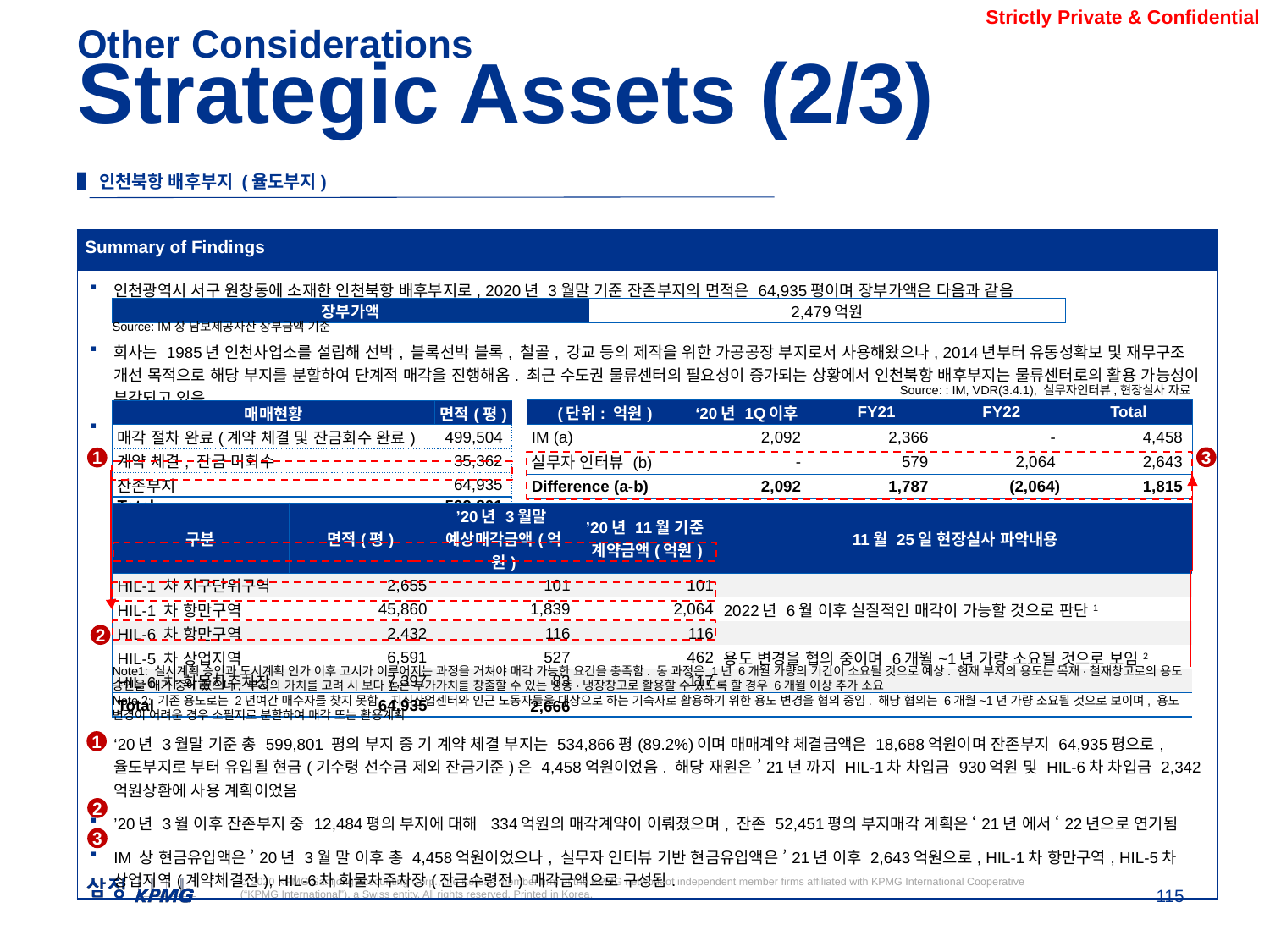

Other Considerations
Strategic Assets (2/3)
▌인천북항 배후부지 (율도부지)

| Summary of Findings |
| --- |
| 인천광역시 서구 원창동에 소재한 인천북항 배후부지로, 2020년 3월말 기준 잔존부지의 면적은 64,935평이며 장부가액은 다음과 같음 회사는 1985년 인천사업소를 설립해 선박, 블록선박 블록, 철골, 강교 등의 제작을 위한 가공공장 부지로서 사용해왔으나, 2014년부터 유동성확보 및 재무구조 개선 목적으로 해당 부지를 분할하여 단계적 매각을 진행해옴. 최근 수도권 물류센터의 필요성이 증가되는 상황에서 인천북항 배후부지는 물류센터로의 활용 가능성이 부각되고 있음 ‘20년 3월말 기준 총 599,801 평의 부지 중 기 계약 체결 부지는 534,866평(89.2%)이며 매매계약 체결금액은 18,688억원이며 잔존부지 64,935평으로, 율도부지로 부터 유입될 현금(기수령 선수금 제외 잔금기준)은 4,458억원이었음. 해당 재원은 ’21년 까지 HIL-1차 차입금 930억원 및 HIL-6차 차입금 2,342억원상환에 사용 계획이었음 ’20년 3월 이후 잔존부지 중 12,484평의 부지에 대해 334억원의 매각계약이 이뤄졌으며, 잔존 52,451평의 부지매각 계획은 ‘21년 에서 ‘22년으로 연기됨 IM 상 현금유입액은 ’20년 3월 말 이후 총 4,458억원이었으나, 실무자 인터뷰 기반 현금유입액은 ’21년 이후 2,643억원으로, HIL-1차 항만구역, HIL-5차 상업지역(계약체결전), HIL-6차 화물차주차장(잔금수령전) 매각금액으로 구성됨. |
| 장부가액 | 2,479억원 |
| --- | --- |
Source: IM상 담보제공자산 장부금액 기준
Source: : IM, VDR(3.4.1), 실무자인터뷰,현장실사 자료
| (단위: 억원) | ‘20년 1Q이후 | FY21 | FY22 | Total |
| --- | --- | --- | --- | --- |
| IM (a) | 2,092 | 2,366 | - | 4,458 |
| 실무자 인터뷰 (b) | - | 579 | 2,064 | 2,643 |
| Difference (a-b) | 2,092 | 1,787 | (2,064) | 1,815 |
| 매매현황 | 면적(평) |
| --- | --- |
| 매각 절차 완료(계약 체결 및 잔금회수 완료) | 499,504 |
| 계약 체결, 잔금 미회수 | 35,362 |
| 잔존부지 | 64,935 |
| Total | 599,801 |
3
1

| 구분 | 면적(평) | ’20년 3월말 예상매각금액(억원) | ’20년 11월 기준 계약금액(억원) | 11월 25일 현장실사 파악내용 |
| --- | --- | --- | --- | --- |
| HIL-1 차 지구단위구역 | 2,655 | 101 | 101 |  |
| HIL-1 차 항만구역 | 45,860 | 1,839 | 2,064 | 2022년 6월 이후 실질적인 매각이 가능할 것으로 판단1 |
| HIL-6 차 항만구역 | 2,432 | 116 | 116 |  |
| HIL-5 차 상업지역 | 6,591 | 527 | 462 | 용도 변경을 협의 중이며 6개월~1년 가량 소요될 것으로 보임2 |
| HIL-6 차 화물차주차장 | 7,397 | 83 | 117 |  |
| Total | 64,935 | 2,666 |  |  |

2
Note1: 실시계획 승인과 도시계획 인가 이후 고시가 이루어지는 과정을 거쳐야 매각 가능한 요건을 충족함. 동 과정은 1년 6개월 가량의 기간이 소요될 것으로 예상. 현재 부지의 용도는 목재·철재창고로의 용도 승인을 대기 중에 있으나, 부지의 가치를 고려 시 보다 높은 부가가치를 창출할 수 있는 냉동·냉장창고로 활용할 수 있도록 할 경우 6개월 이상 추가 소요
Note 2: 기존 용도로는 2년여간 매수자를 찾지 못함. 지식산업센터와 인근 노동자들을 대상으로 하는 기숙사로 활용하기 위한 용도 변경을 협의 중임. 해당 협의는 6개월~1년 가량 소요될 것으로 보이며, 용도 변경이 어려운 경우 소필지로 분할하여 매각 또는 활용계획
1
2
3